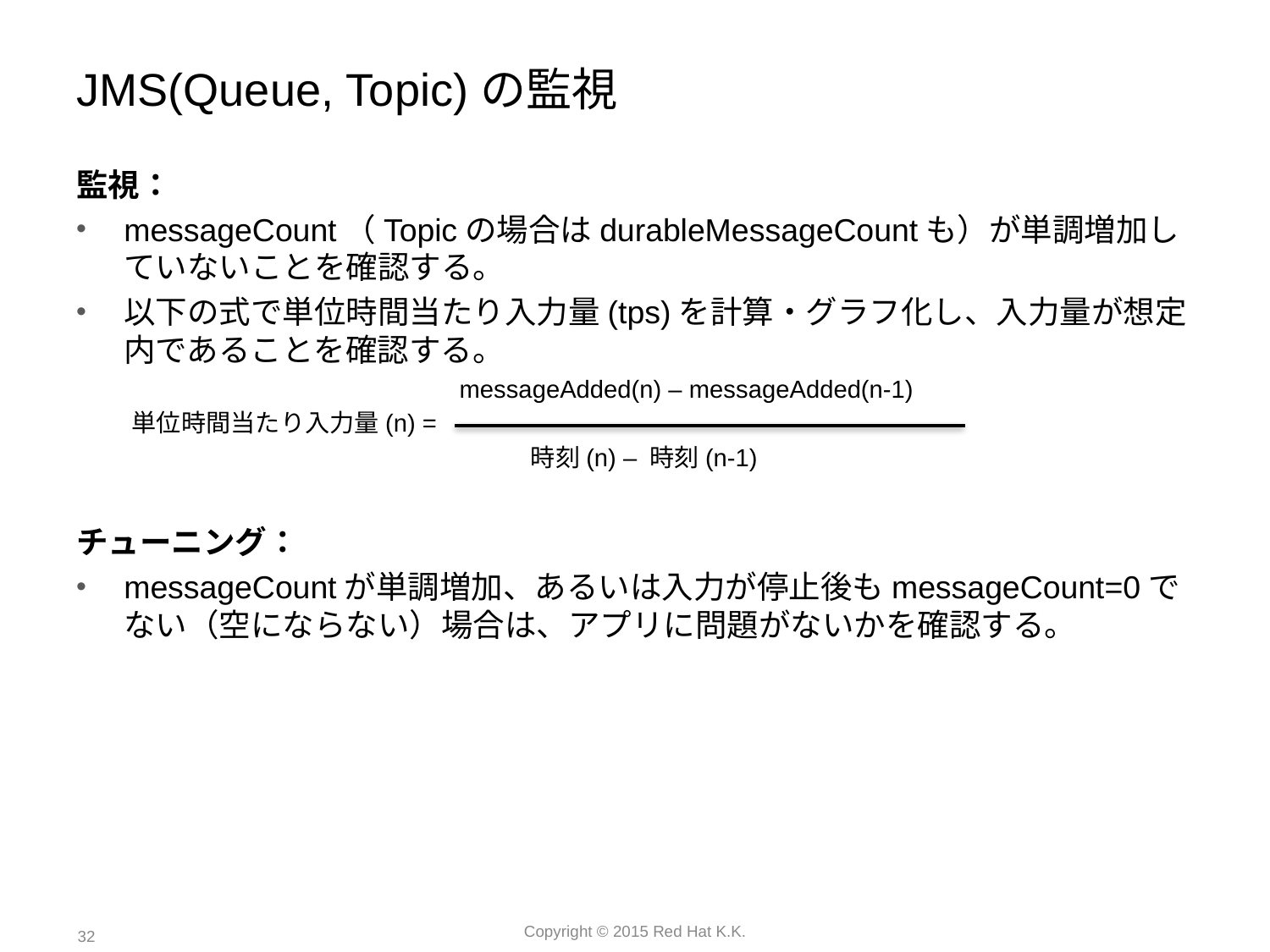

# JMS(Queue, Topic)の監視
監視：
messageCount（Topicの場合はdurableMessageCountも）が単調増加していないことを確認する。
以下の式で単位時間当たり入力量(tps)を計算・グラフ化し、入力量が想定内であることを確認する。
　　　　　　　　　　　　　messageAdded(n) – messageAdded(n-1)
単位時間当たり入力量(n) =
　　　　　　　　　　　　　              時刻(n) – 時刻(n-1)

チューニング：
messageCountが単調増加、あるいは入力が停止後もmessageCount=0でない（空にならない）場合は、アプリに問題がないかを確認する。

32
Copyright © 2015 Red Hat K.K.